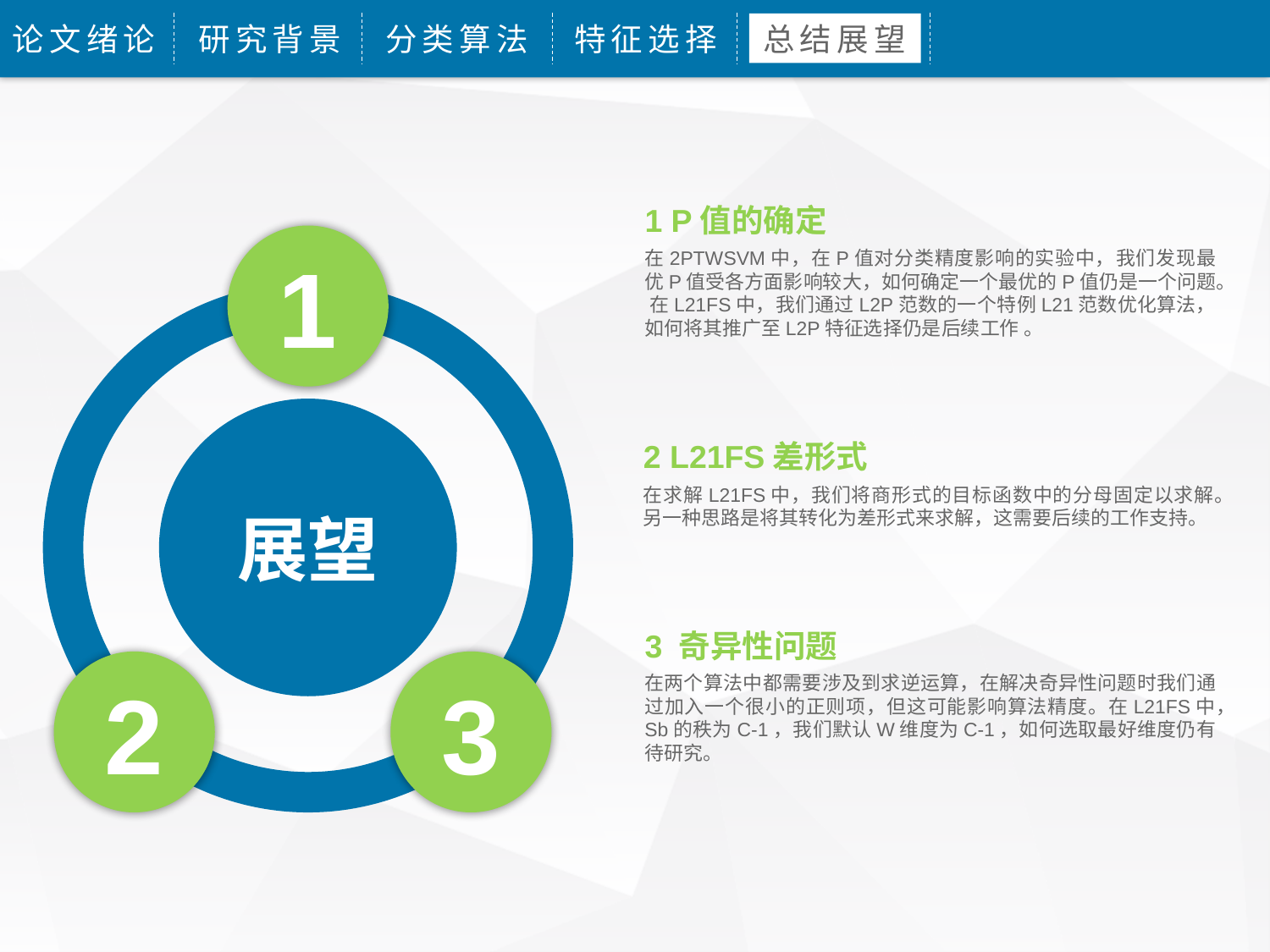

论文绪论
研究背景
分类算法
特征选择
总结展望

1 P值的确定
在2PTWSVM中，在P值对分类精度影响的实验中，我们发现最优P值受各方面影响较大，如何确定一个最优的P值仍是一个问题。 在L21FS中，我们通过L2P范数的一个特例L21范数优化算法，如何将其推广至L2P特征选择仍是后续工作 。
1

展望
2 L21FS差形式
在求解L21FS中，我们将商形式的目标函数中的分母固定以求解。另一种思路是将其转化为差形式来求解，这需要后续的工作支持。
3 奇异性问题
在两个算法中都需要涉及到求逆运算，在解决奇异性问题时我们通过加入一个很小的正则项，但这可能影响算法精度。在L21FS中，Sb的秩为C-1，我们默认W维度为C-1，如何选取最好维度仍有待研究。
2
3